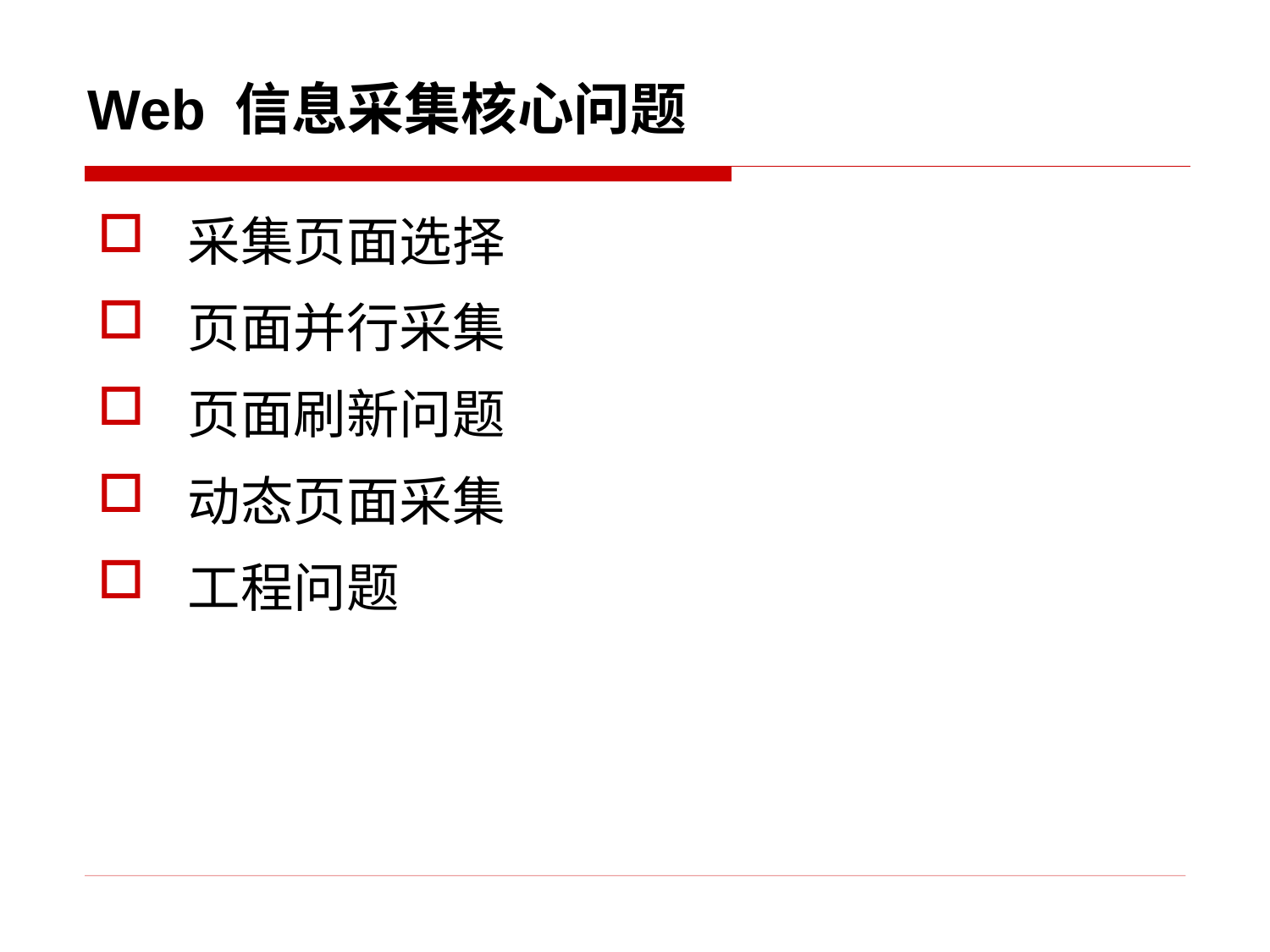

# Web 信息采集核心问题
 采集页面选择
 页面并行采集
 页面刷新问题
 动态页面采集
 工程问题
47